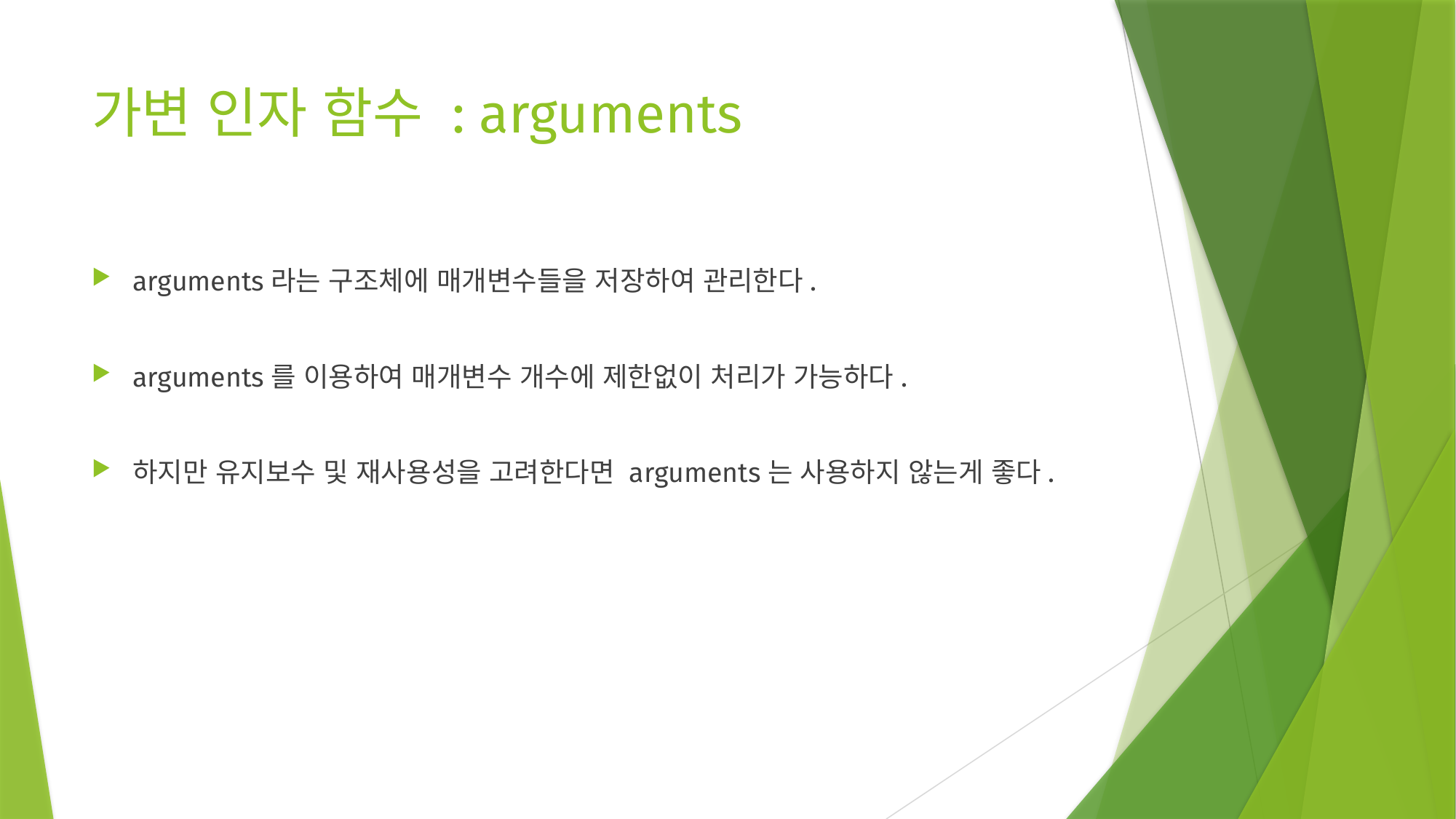

# 가변 인자 함수 : arguments
arguments라는 구조체에 매개변수들을 저장하여 관리한다.

arguments를 이용하여 매개변수 개수에 제한없이 처리가 가능하다.

하지만 유지보수 및 재사용성을 고려한다면 arguments는 사용하지 않는게 좋다.